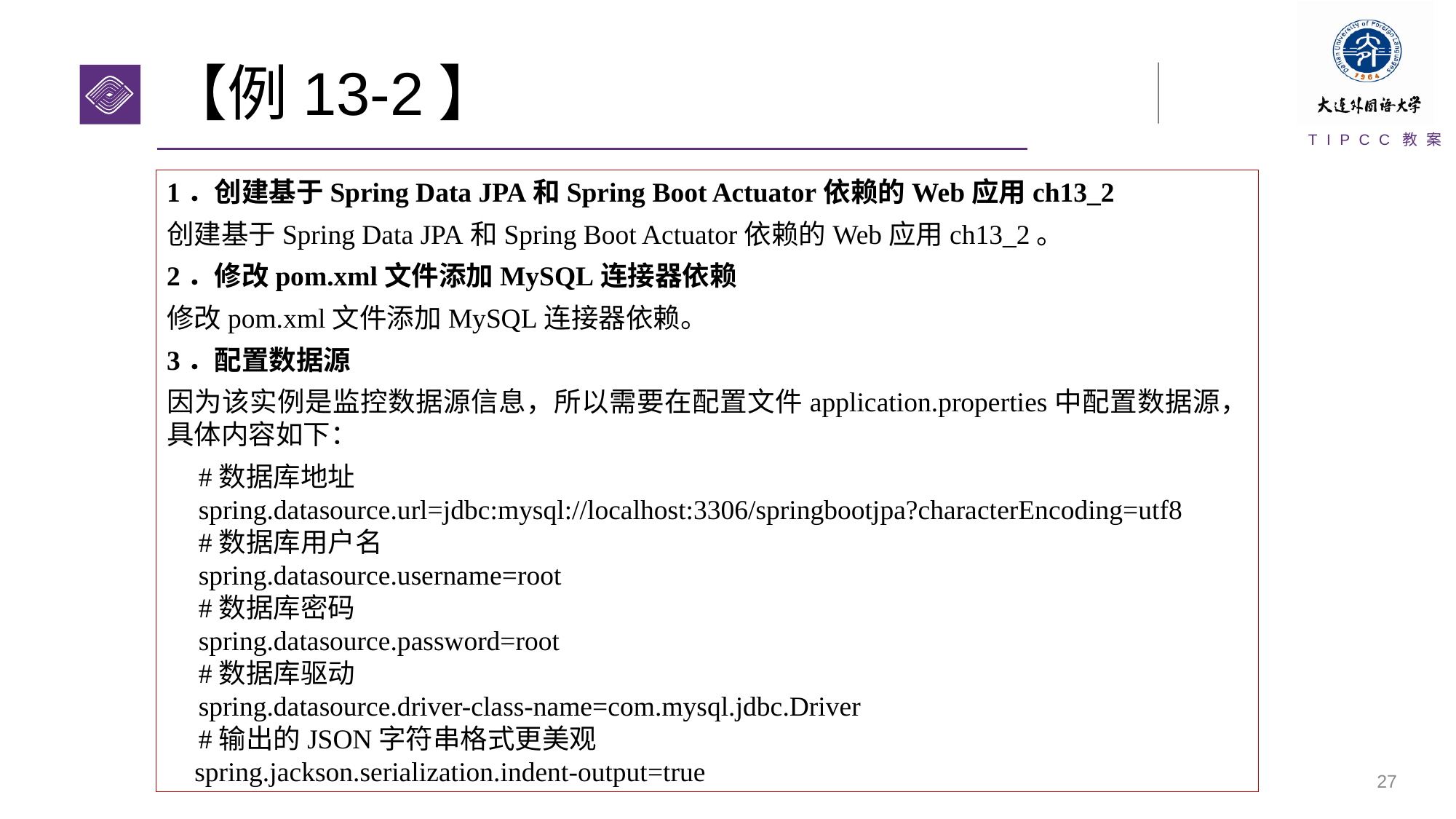

# 【例13-2】
1．创建基于Spring Data JPA和Spring Boot Actuator依赖的Web应用ch13_2
创建基于Spring Data JPA和Spring Boot Actuator依赖的Web应用ch13_2。
2．修改pom.xml文件添加MySQL连接器依赖
修改pom.xml文件添加MySQL连接器依赖。
3．配置数据源
因为该实例是监控数据源信息，所以需要在配置文件application.properties中配置数据源，具体内容如下：
#数据库地址
spring.datasource.url=jdbc:mysql://localhost:3306/springbootjpa?characterEncoding=utf8
#数据库用户名
spring.datasource.username=root
#数据库密码
spring.datasource.password=root
#数据库驱动
spring.datasource.driver-class-name=com.mysql.jdbc.Driver
#输出的JSON字符串格式更美观
    spring.jackson.serialization.indent-output=true
27